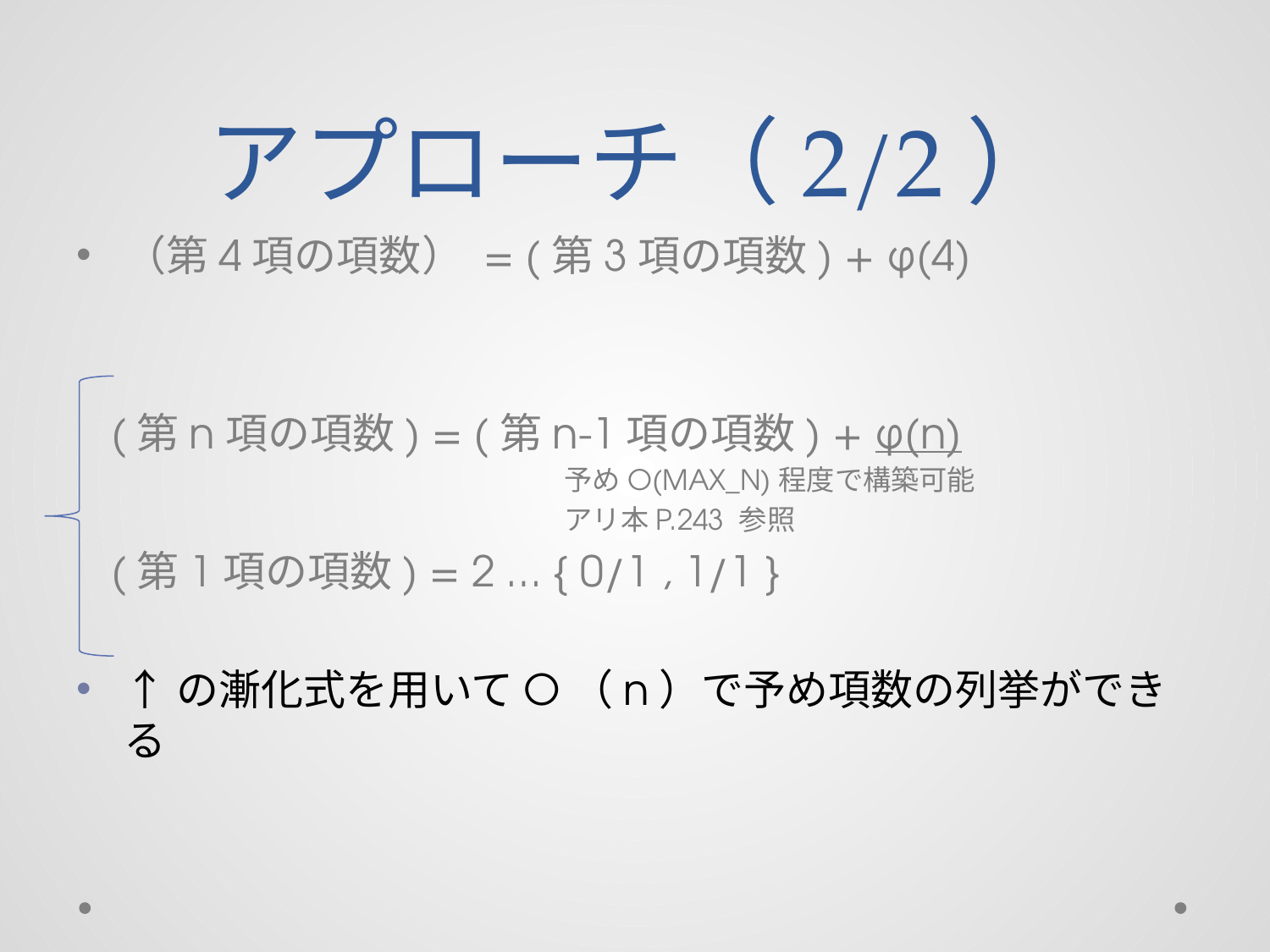

# アプローチ（2/2）
（第4項の項数） = (第3項の項数) + φ(4)

   (第n項の項数) = (第n-1項の項数) + φ(n)
　　　　　　　　　　　　　　　　予めO(MAX_N)程度で構築可能
　　　　　　　　　　　　　　　　アリ本P.243 参照
   (第1項の項数) = 2 … { 0/1 , 1/1 }

↑の漸化式を用いてO（n）で予め項数の列挙ができる